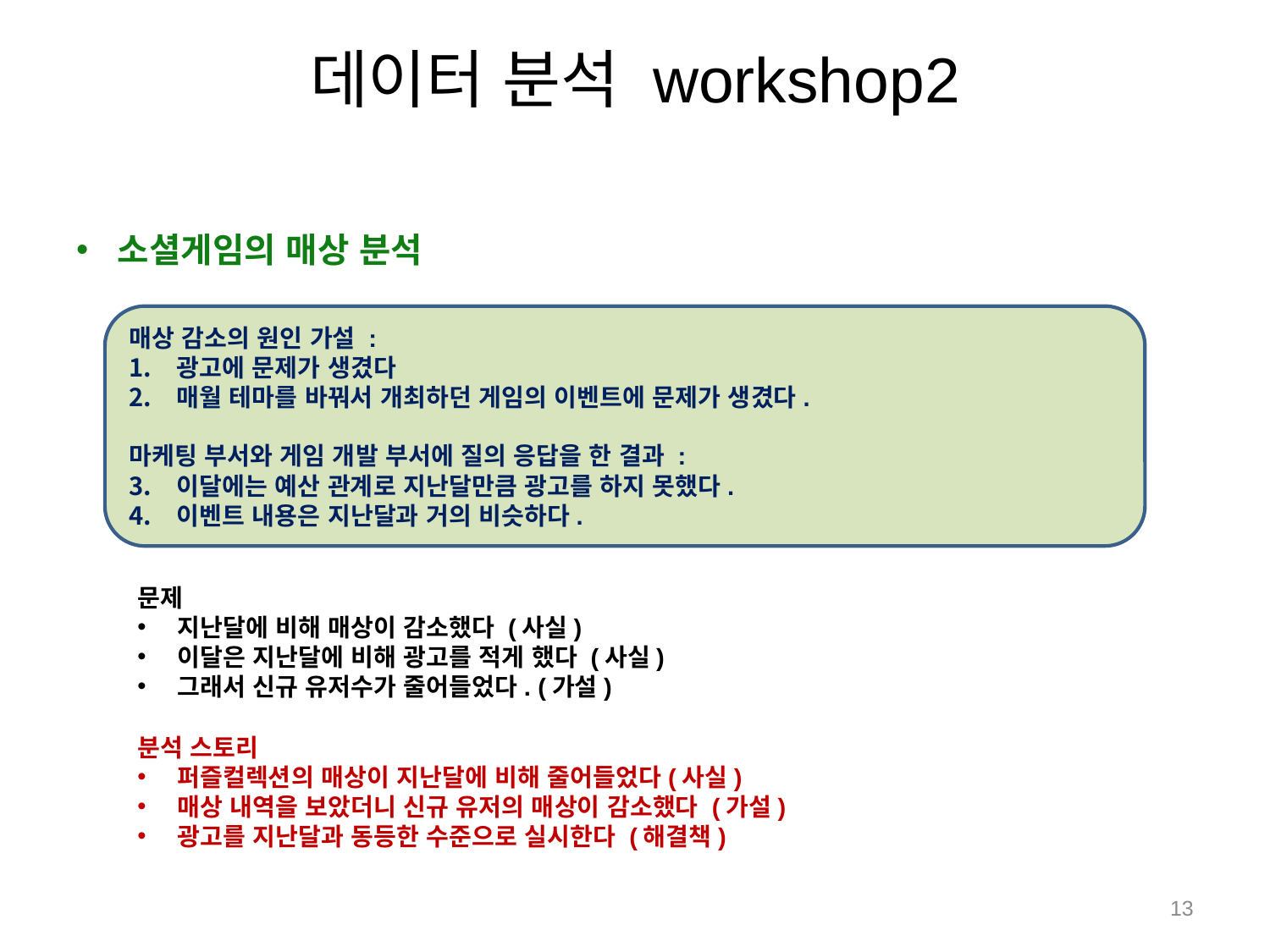

# 데이터 분석 workshop2
소셜게임의 매상 분석
매상 감소의 원인 가설 :
광고에 문제가 생겼다
매월 테마를 바꿔서 개최하던 게임의 이벤트에 문제가 생겼다.

마케팅 부서와 게임 개발 부서에 질의 응답을 한 결과 :
이달에는 예산 관계로 지난달만큼 광고를 하지 못했다.
이벤트 내용은 지난달과 거의 비슷하다.
문제
지난달에 비해 매상이 감소했다 (사실)
이달은 지난달에 비해 광고를 적게 했다 (사실)
그래서 신규 유저수가 줄어들었다. (가설)
분석 스토리
퍼즐컬렉션의 매상이 지난달에 비해 줄어들었다(사실)
매상 내역을 보았더니 신규 유저의 매상이 감소했다 (가설)
광고를 지난달과 동등한 수준으로 실시한다 (해결책)
13